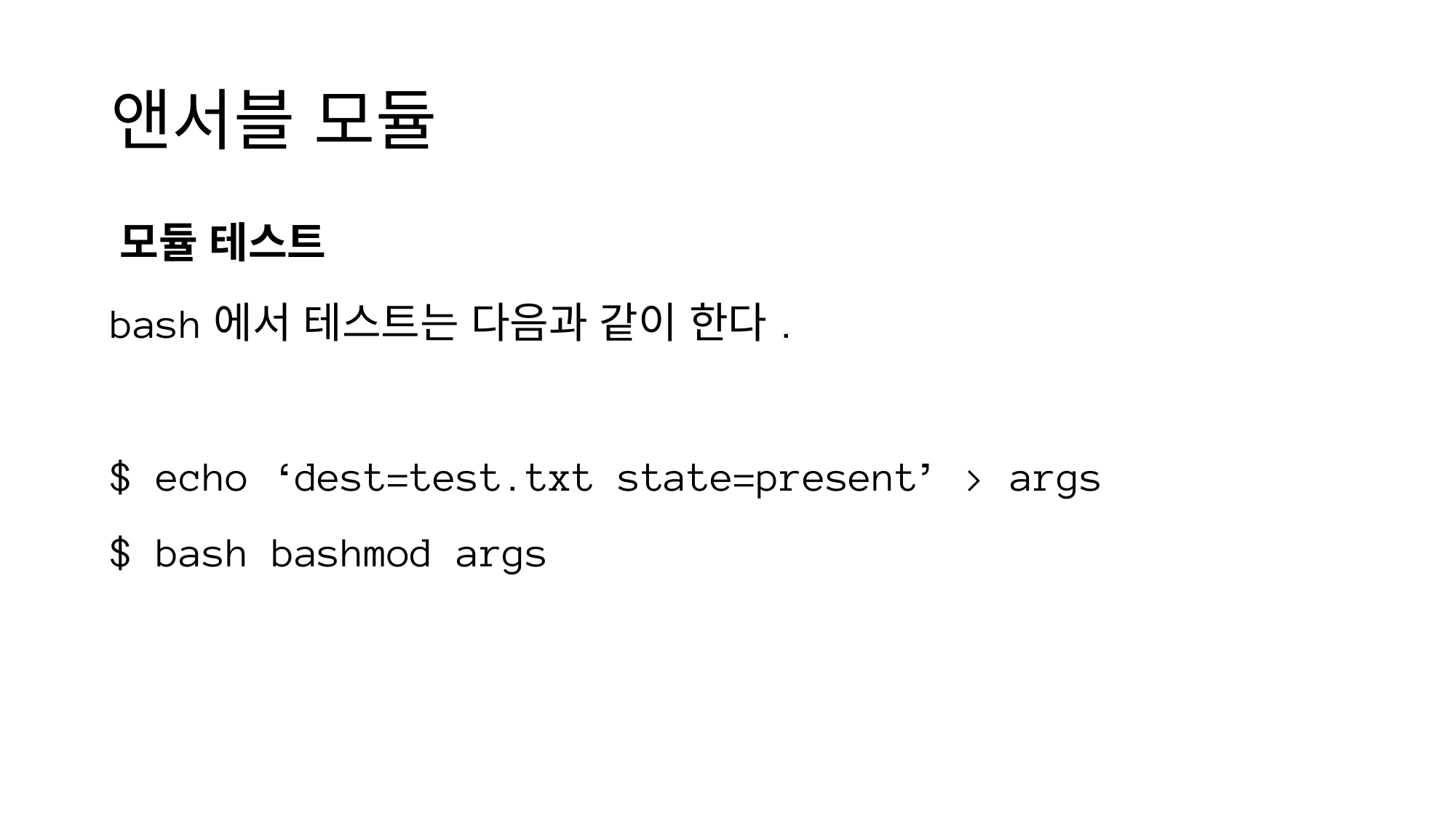

# 앤서블 모듈
모듈 테스트
bash에서 테스트는 다음과 같이 한다.

$ echo ‘dest=test.txt state=present’ > args
$ bash bashmod args